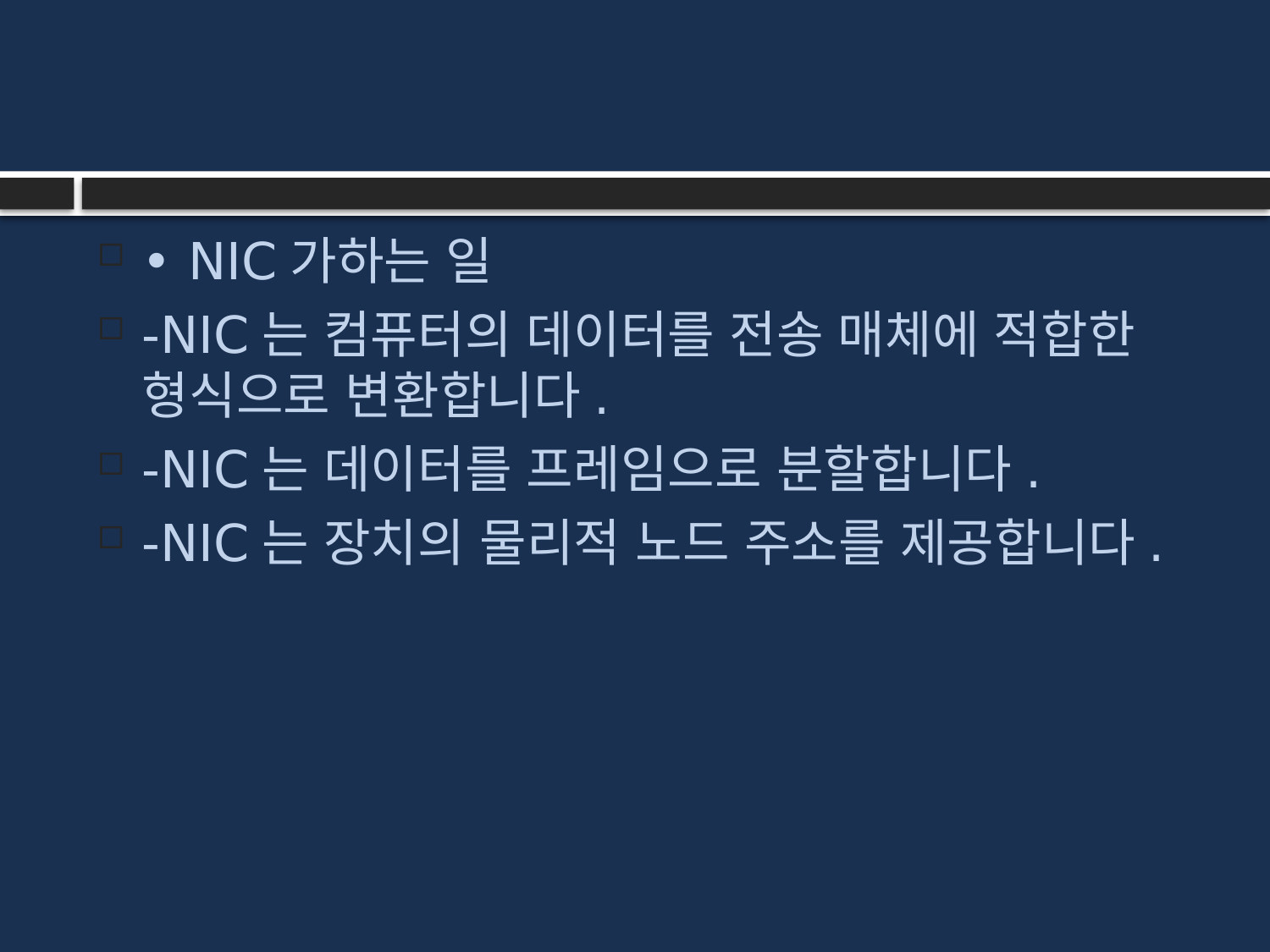

#
• NIC가하는 일
-NIC는 컴퓨터의 데이터를 전송 매체에 적합한 형식으로 변환합니다.
-NIC는 데이터를 프레임으로 분할합니다.
-NIC는 장치의 물리적 노드 주소를 제공합니다.